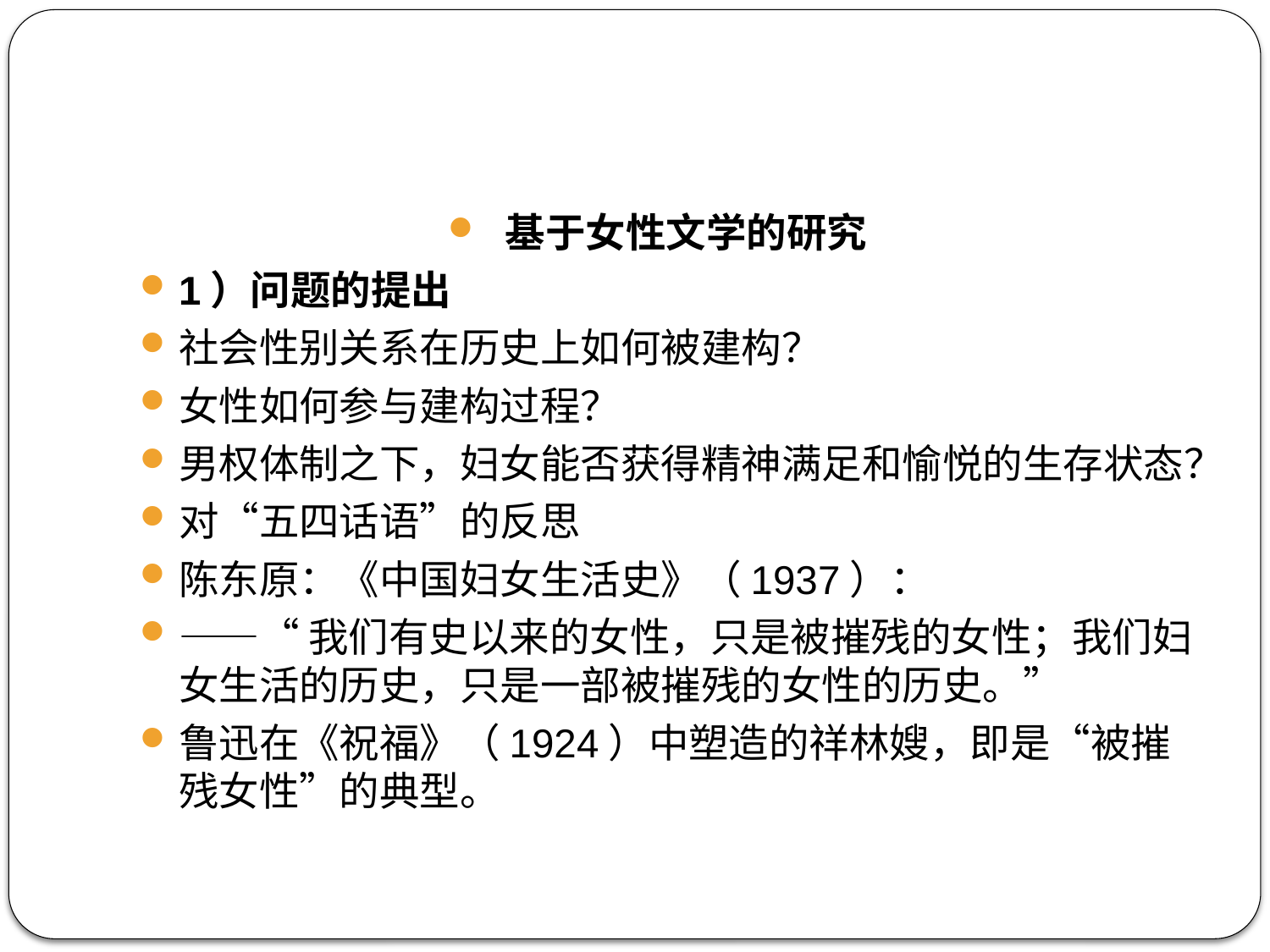

#
基于女性文学的研究
1）问题的提出
社会性别关系在历史上如何被建构？
女性如何参与建构过程？
男权体制之下，妇女能否获得精神满足和愉悦的生存状态？
对“五四话语”的反思
陈东原：《中国妇女生活史》（1937）：
——“我们有史以来的女性，只是被摧残的女性；我们妇女生活的历史，只是一部被摧残的女性的历史。”
鲁迅在《祝福》（1924）中塑造的祥林嫂，即是“被摧残女性”的典型。